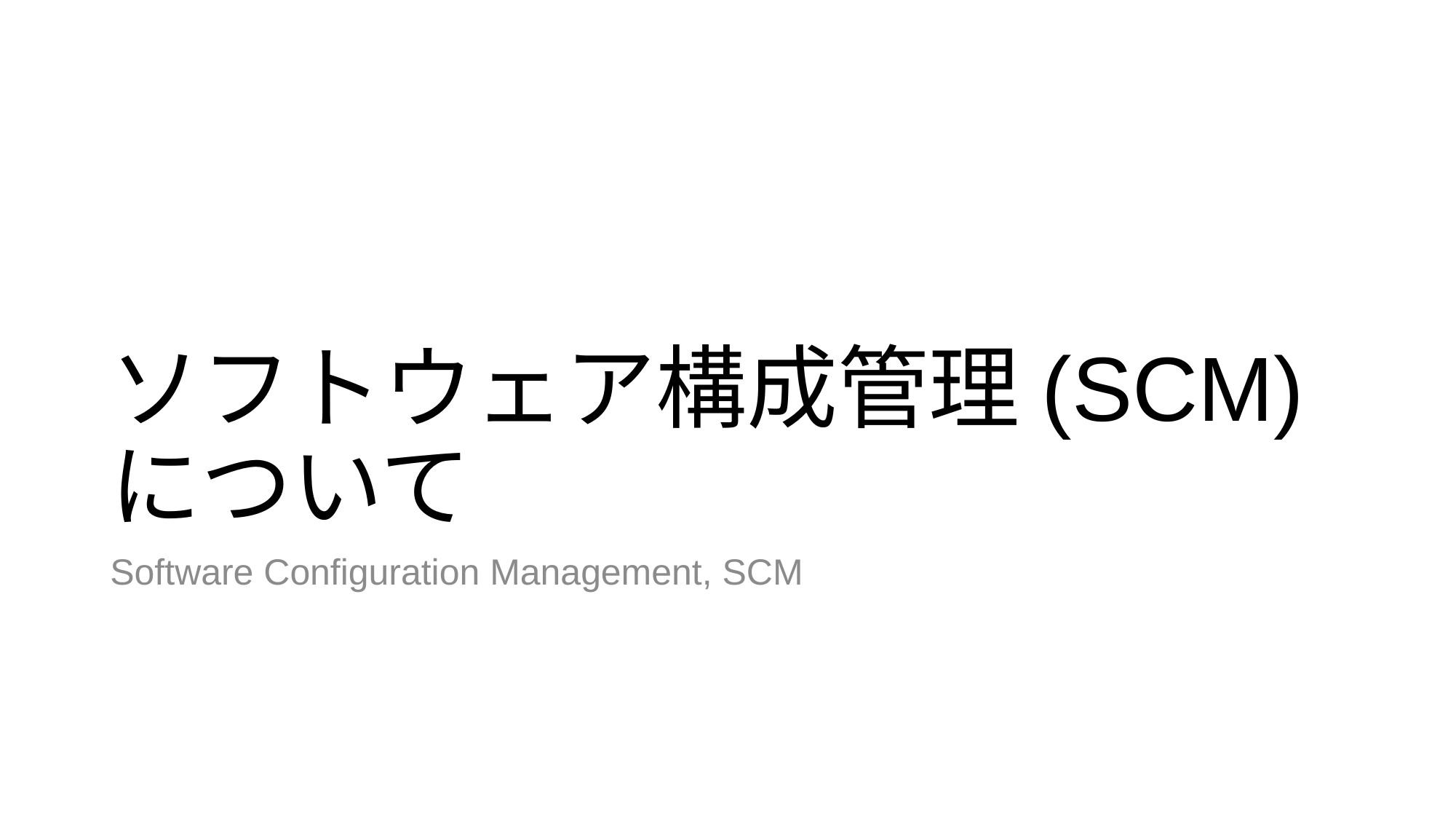

# ソフトウェア構成管理(SCM) について
Software Configuration Management, SCM